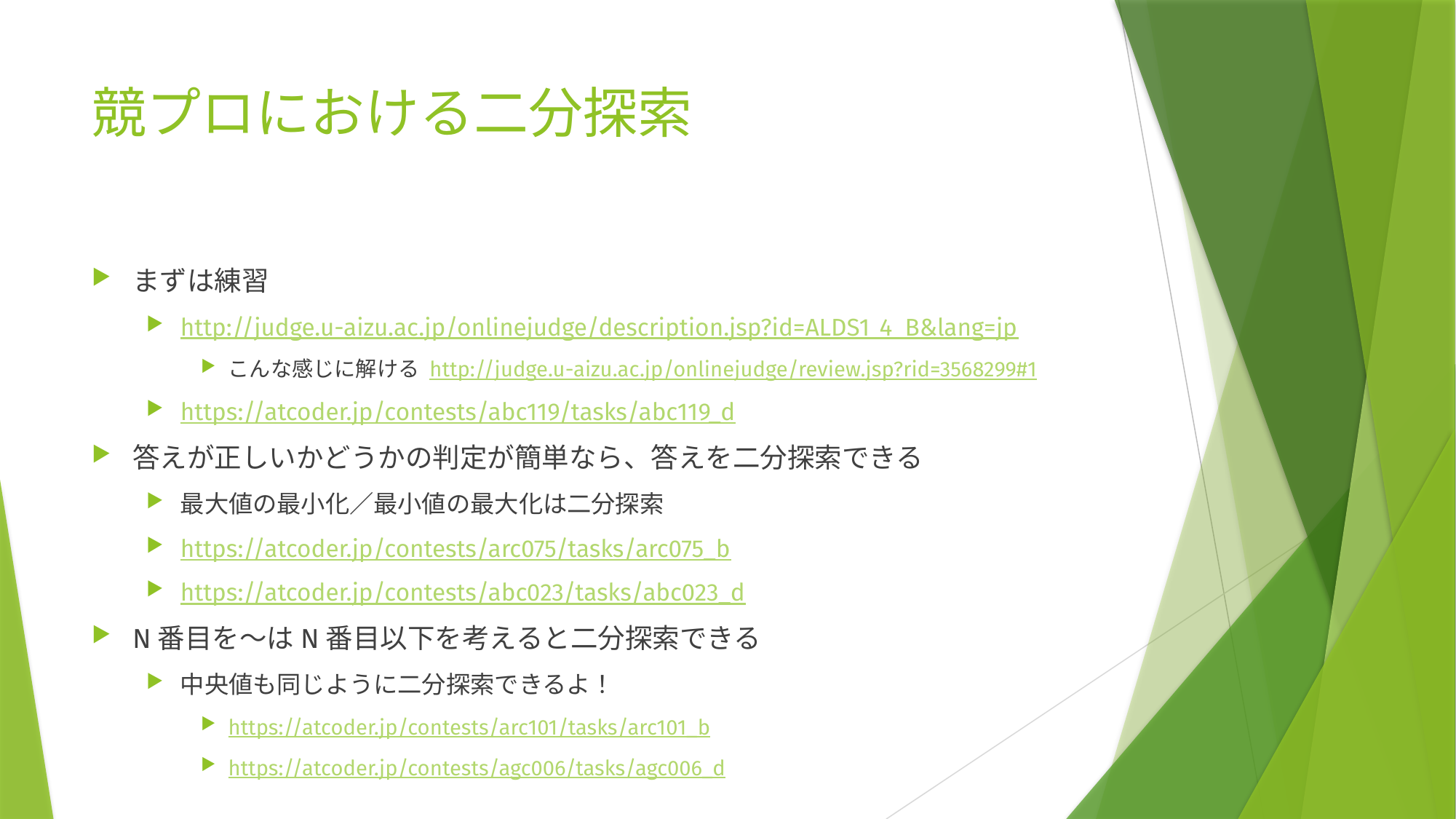

# 競プロにおける二分探索
まずは練習
http://judge.u-aizu.ac.jp/onlinejudge/description.jsp?id=ALDS1_4_B&lang=jp
こんな感じに解ける http://judge.u-aizu.ac.jp/onlinejudge/review.jsp?rid=3568299#1
https://atcoder.jp/contests/abc119/tasks/abc119_d
答えが正しいかどうかの判定が簡単なら、答えを二分探索できる
最大値の最小化／最小値の最大化は二分探索
https://atcoder.jp/contests/arc075/tasks/arc075_b
https://atcoder.jp/contests/abc023/tasks/abc023_d
N番目を～はN番目以下を考えると二分探索できる
中央値も同じように二分探索できるよ！
https://atcoder.jp/contests/arc101/tasks/arc101_b
https://atcoder.jp/contests/agc006/tasks/agc006_d